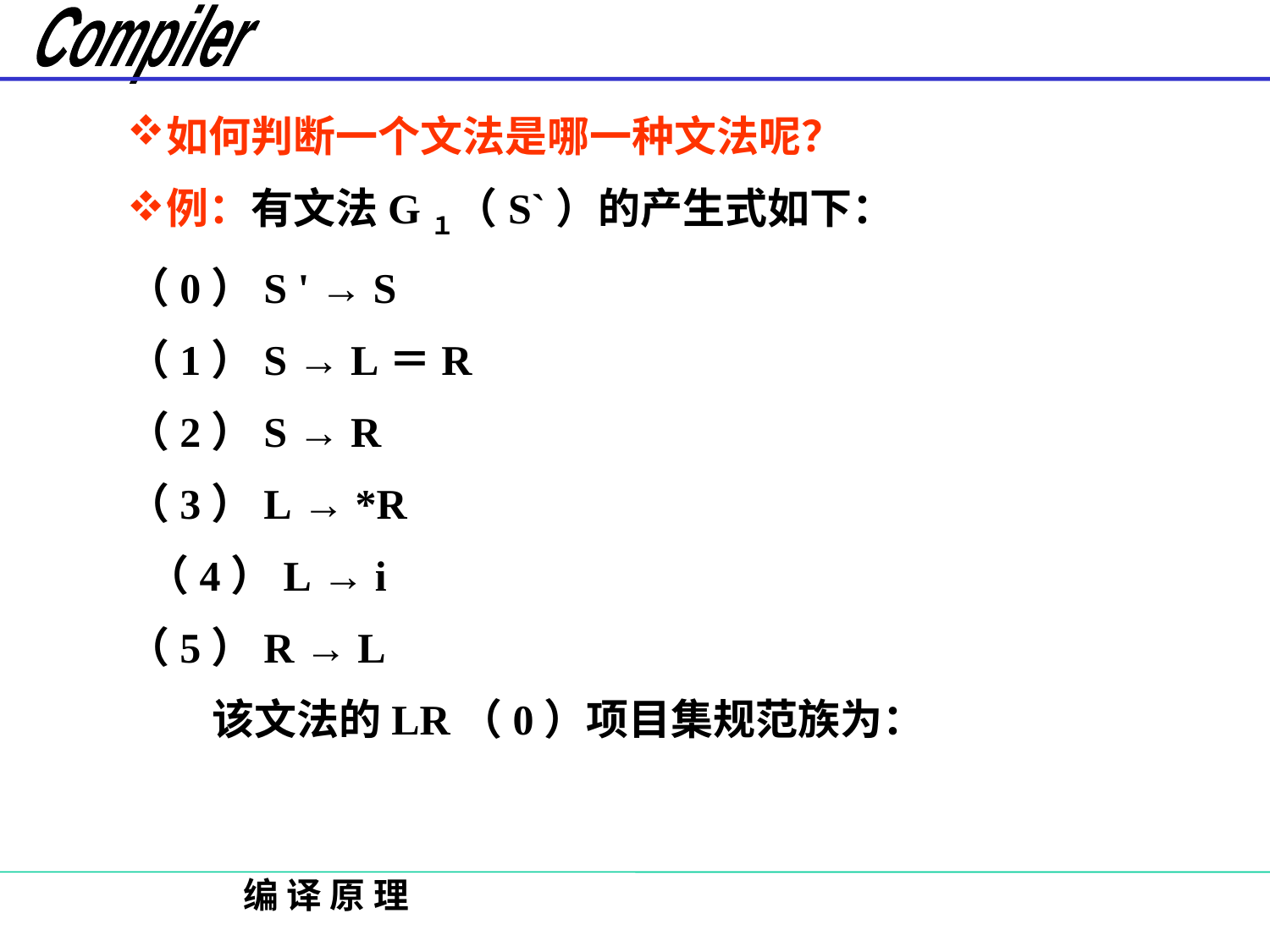

如何判断一个文法是哪一种文法呢？
例：有文法G１（S`）的产生式如下：
（0）S ' → S
（1）S → L＝R
（2）S → R
（3）L → *R
 （4）L → i
（5）R → L
　　该文法的LR（0）项目集规范族为：